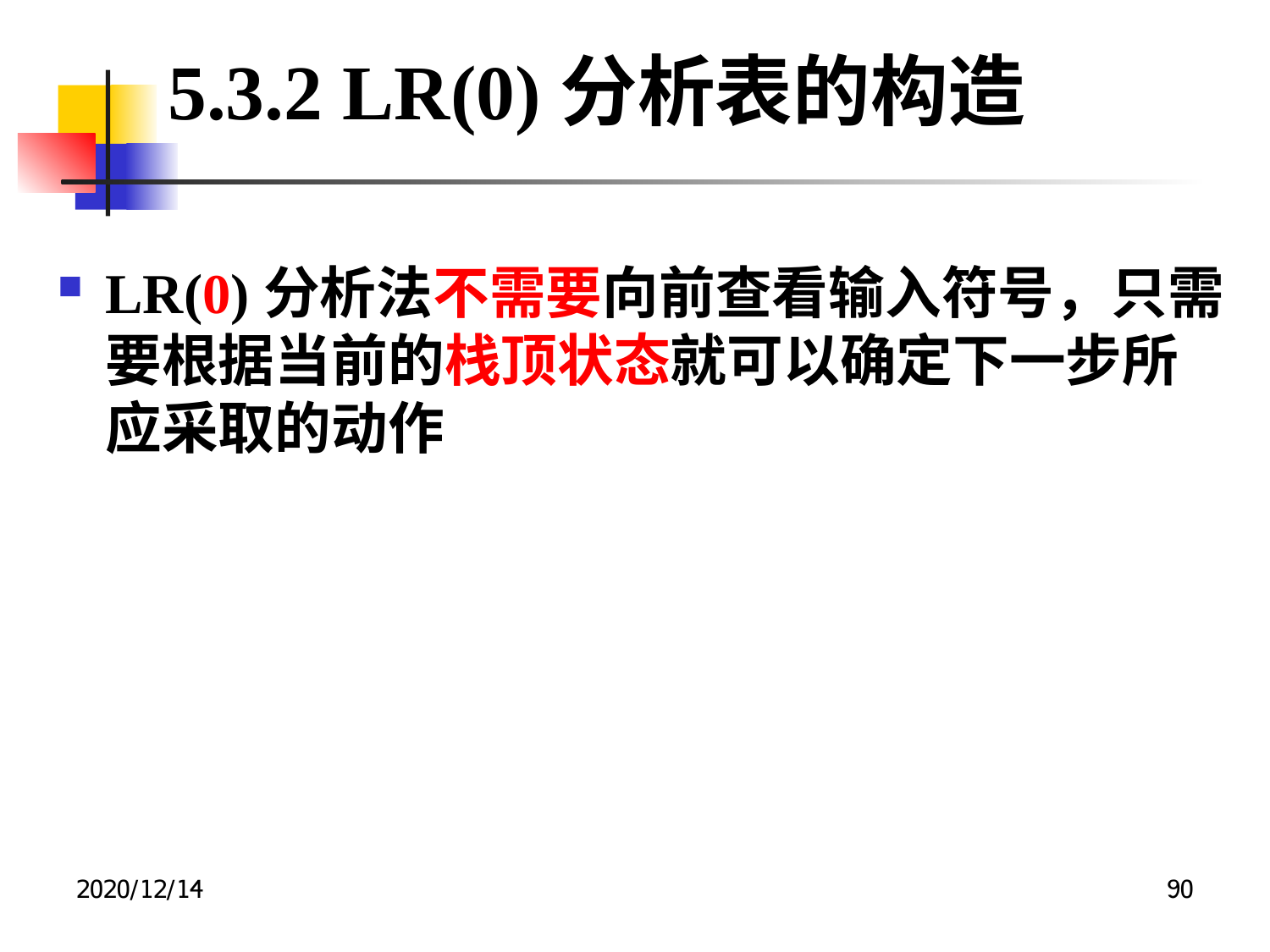

5.3.2 LR(0)分析表的构造
LR(0)分析法不需要向前查看输入符号，只需要根据当前的栈顶状态就可以确定下一步所应采取的动作

2020/12/14
90